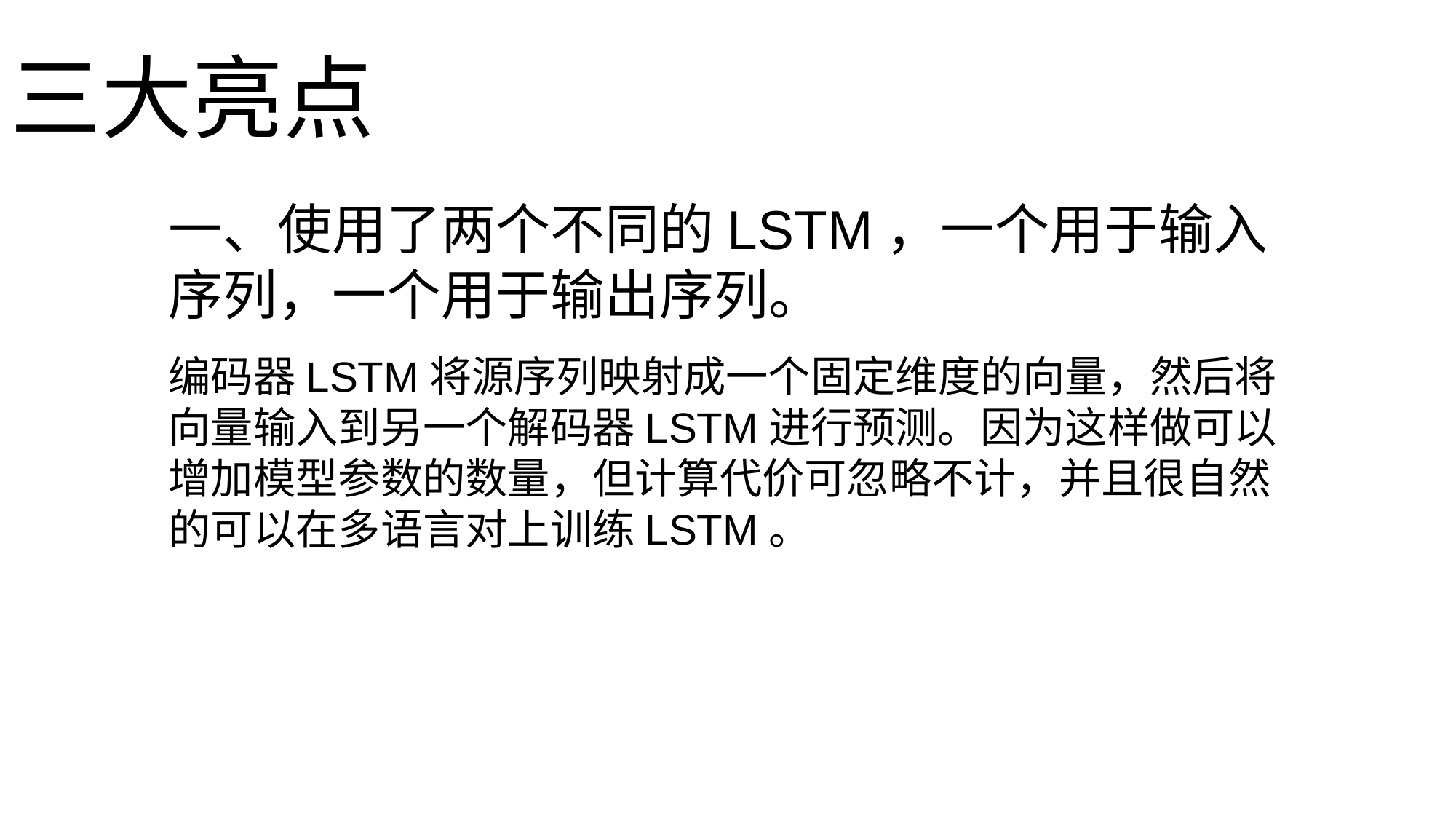

三大亮点
一、使用了两个不同的LSTM，一个用于输入序列，一个用于输出序列。
编码器LSTM将源序列映射成一个固定维度的向量，然后将向量输入到另一个解码器LSTM进行预测。因为这样做可以增加模型参数的数量，但计算代价可忽略不计，并且很自然的可以在多语言对上训练LSTM。